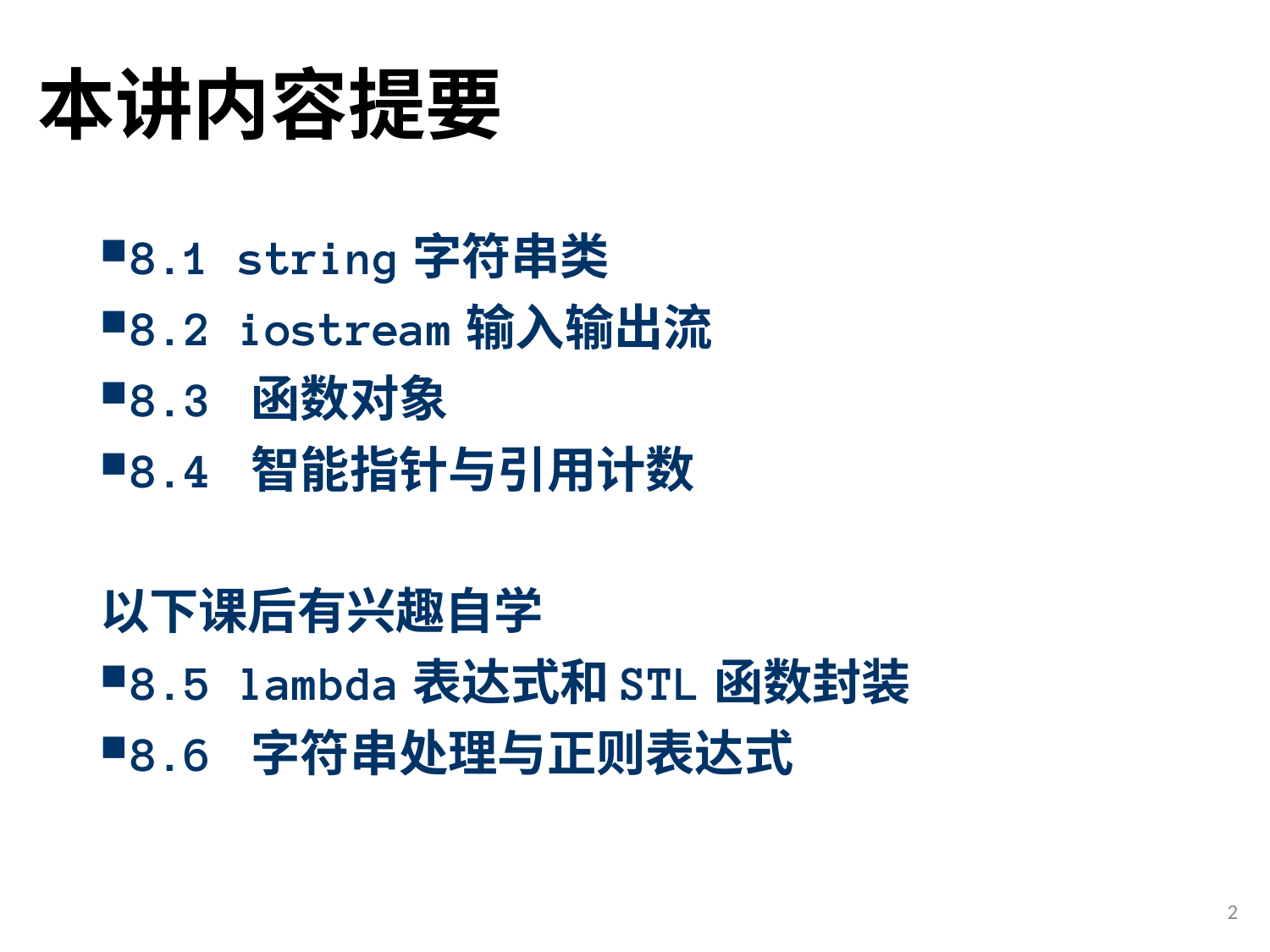

# 本讲内容提要
8.1 string字符串类
8.2 iostream输入输出流
8.3 函数对象
8.4 智能指针与引用计数

以下课后有兴趣自学
8.5 lambda表达式和STL函数封装
8.6 字符串处理与正则表达式
2